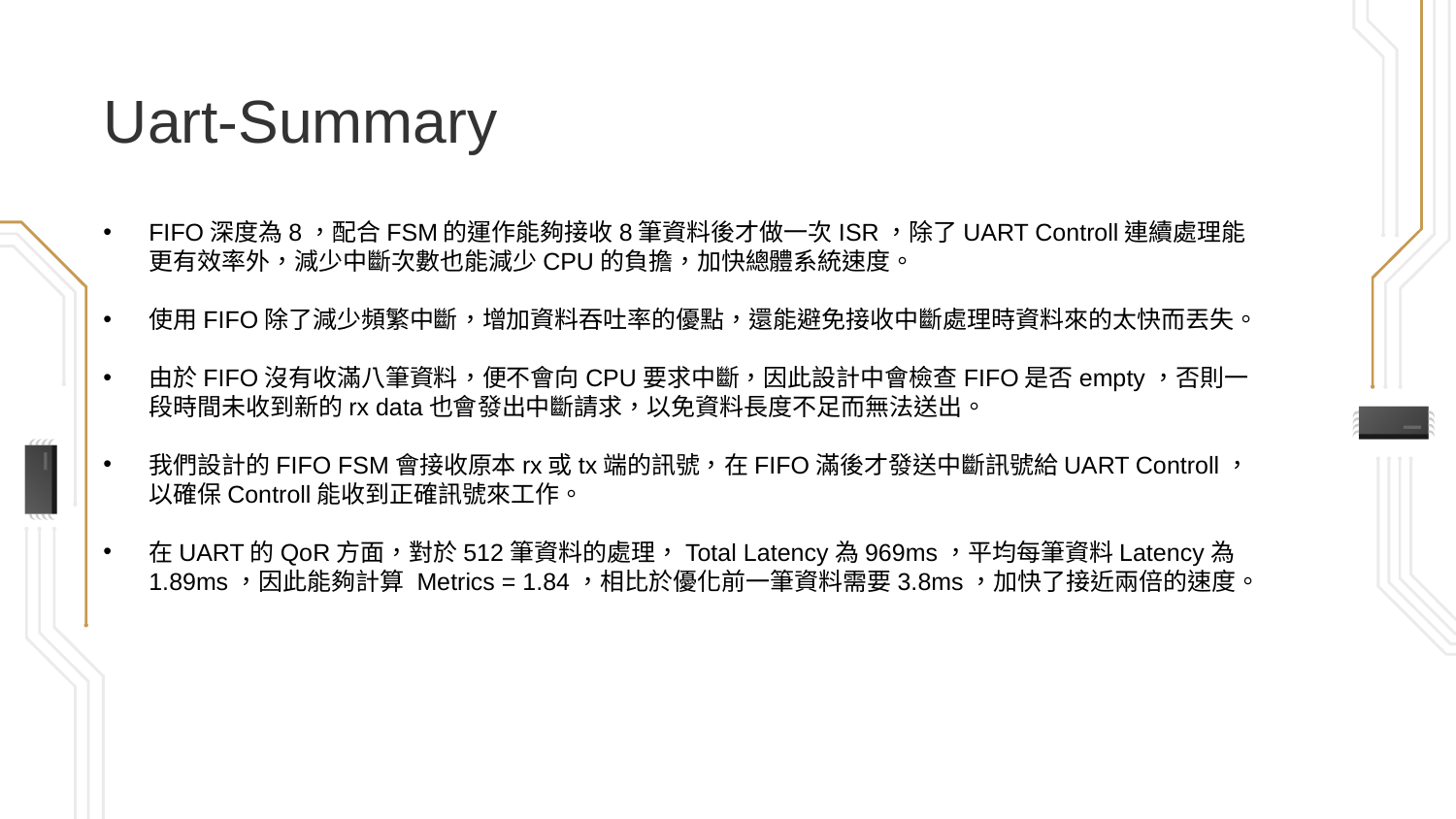

Uart-Summary

FIFO深度為8，配合FSM的運作能夠接收8筆資料後才做一次ISR，除了UART Controll連續處理能更有效率外，減少中斷次數也能減少CPU的負擔，加快總體系統速度。

使用FIFO除了減少頻繁中斷，增加資料吞吐率的優點，還能避免接收中斷處理時資料來的太快而丟失。

由於FIFO沒有收滿八筆資料，便不會向CPU要求中斷，因此設計中會檢查FIFO是否empty，否則一段時間未收到新的rx data也會發出中斷請求，以免資料長度不足而無法送出。

我們設計的FIFO FSM會接收原本rx或tx端的訊號，在FIFO滿後才發送中斷訊號給UART Controll，以確保Controll能收到正確訊號來工作。

在UART的QoR方面，對於512筆資料的處理，Total Latency為969ms，平均每筆資料Latency為1.89ms，因此能夠計算 Metrics = 1.84，相比於優化前一筆資料需要3.8ms，加快了接近兩倍的速度。